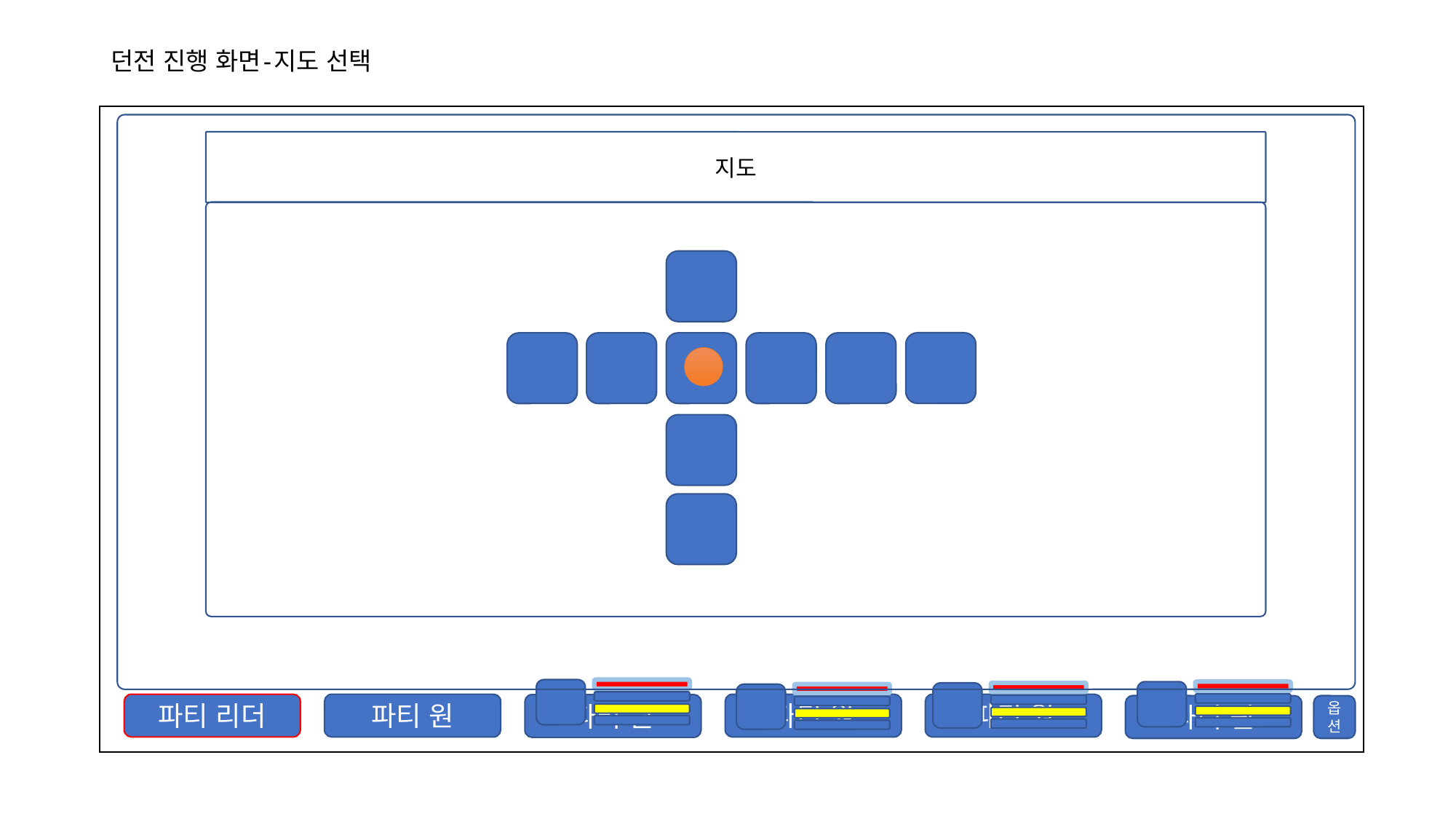

# 던전 진행 화면-지도 선택

지도

파티 리더
파티 원
파티 원
파티 원
파티 원
파티 원
옵션